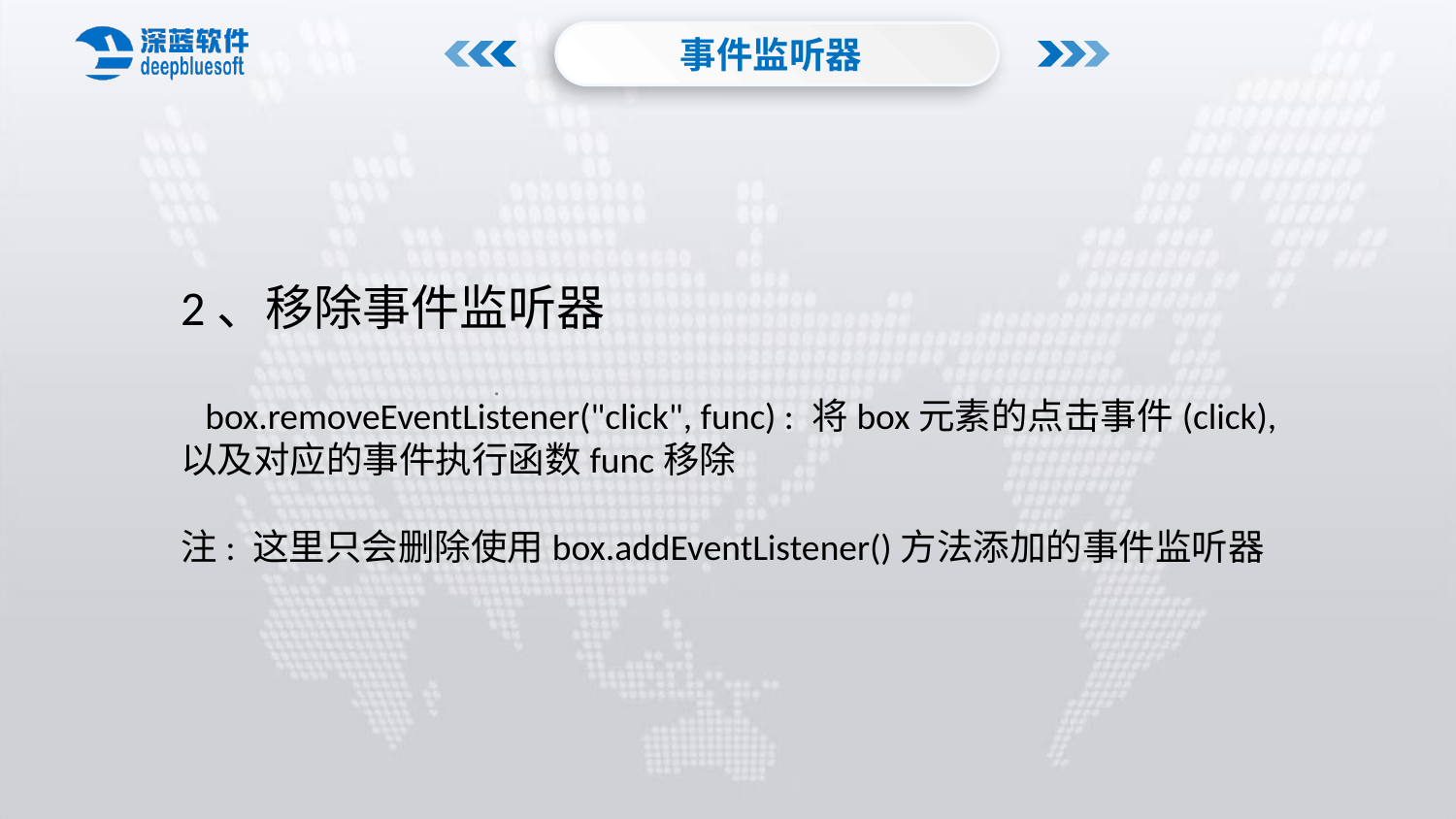

事件监听器

2、移除事件监听器

   box.removeEventListener("click", func) : 将box元素的点击事件(click), 以及对应的事件执行函数func移除

注: 这里只会删除使用box.addEventListener()方法添加的事件监听器